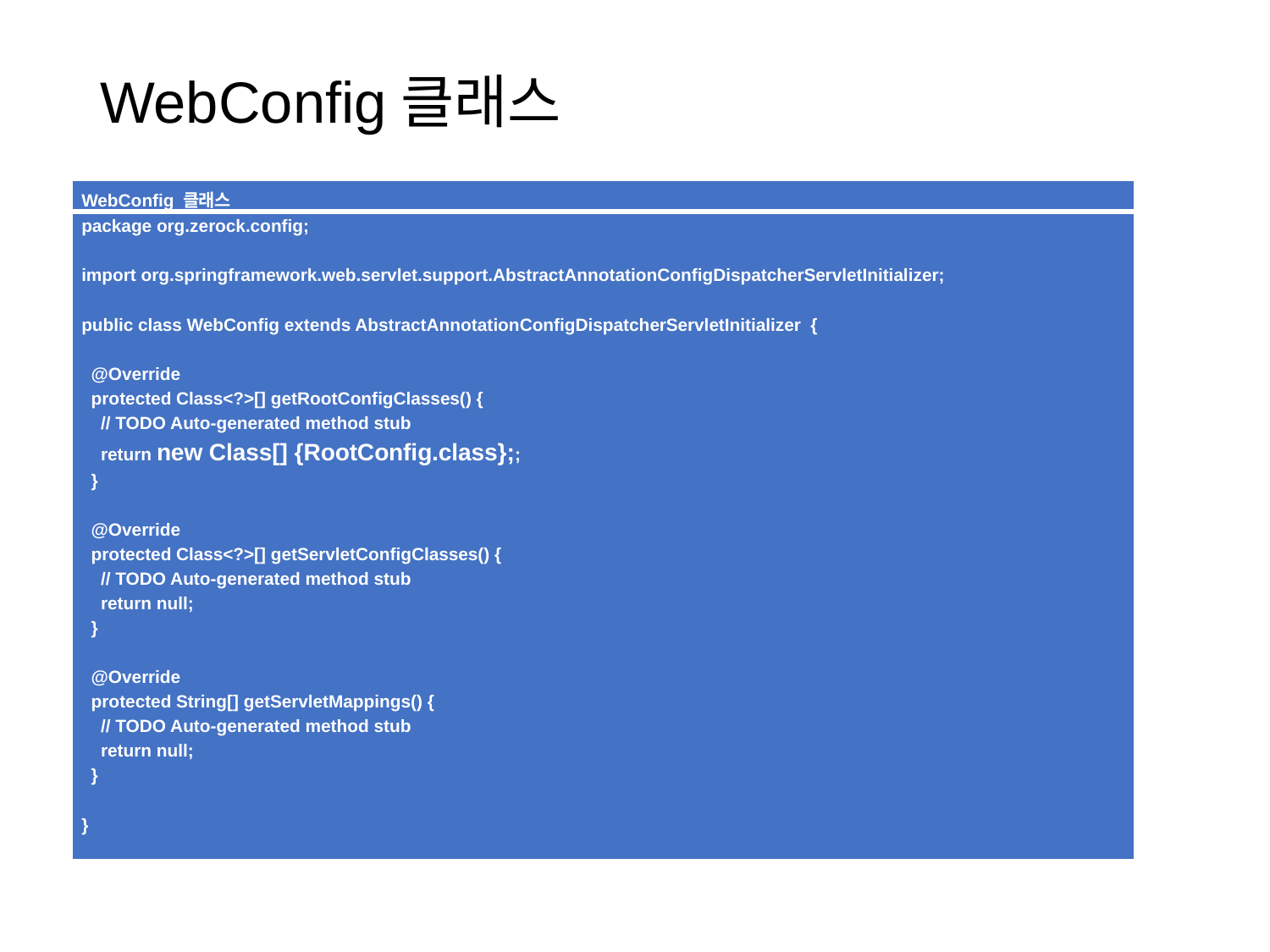

# WebConfig클래스
| WebConfig 클래스 |
| --- |
| package org.zerock.config;   import org.springframework.web.servlet.support.AbstractAnnotationConfigDispatcherServletInitializer;   public class WebConfig extends AbstractAnnotationConfigDispatcherServletInitializer {   @Override protected Class<?>[] getRootConfigClasses() { // TODO Auto-generated method stub return new Class[] {RootConfig.class};; }   @Override protected Class<?>[] getServletConfigClasses() { // TODO Auto-generated method stub return null; }   @Override protected String[] getServletMappings() { // TODO Auto-generated method stub return null; }   } |